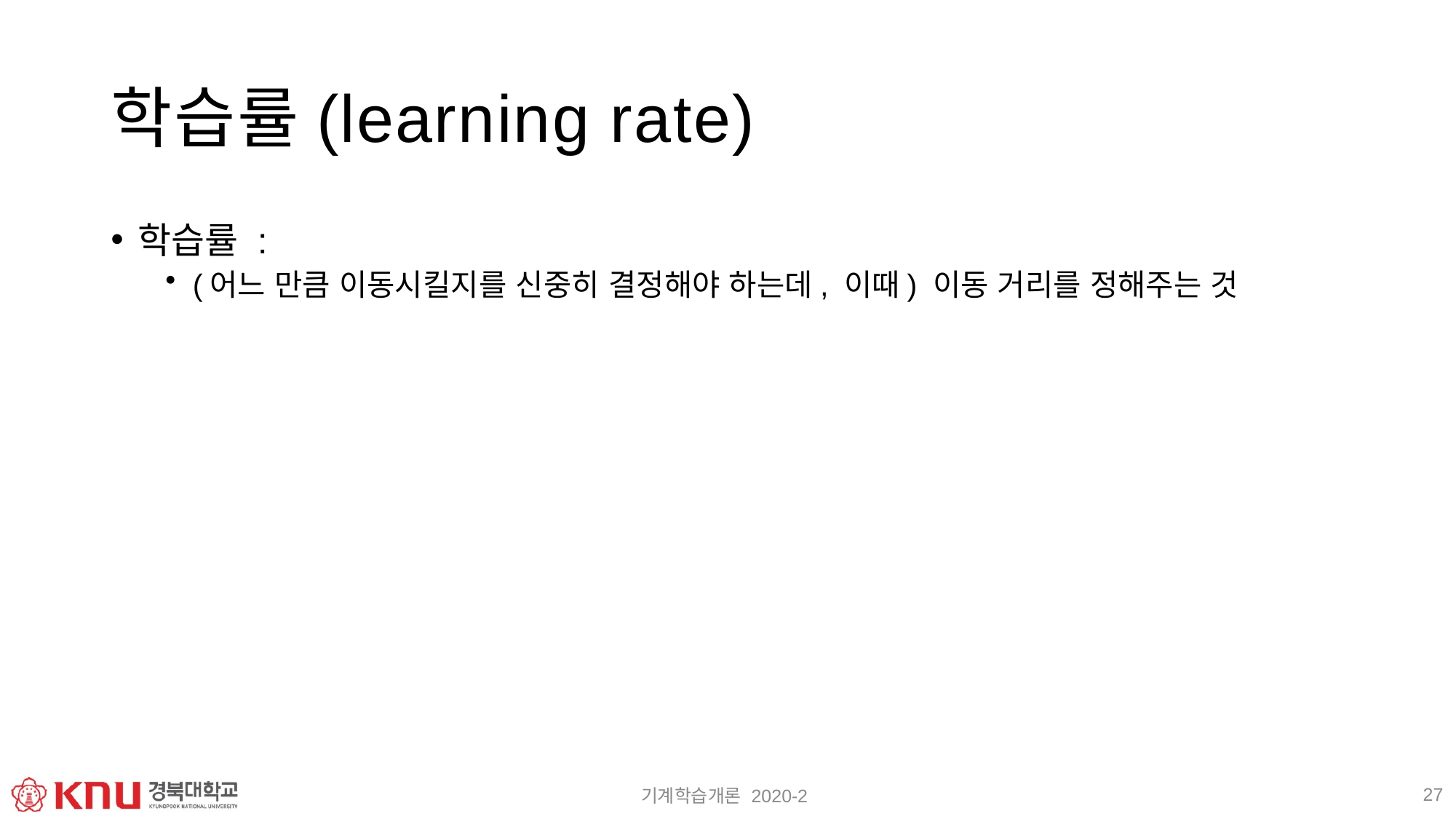

# 학습률(learning rate)
학습률 :
(어느 만큼 이동시킬지를 신중히 결정해야 하는데, 이때) 이동 거리를 정해주는 것
27
기계학습개론 2020-2